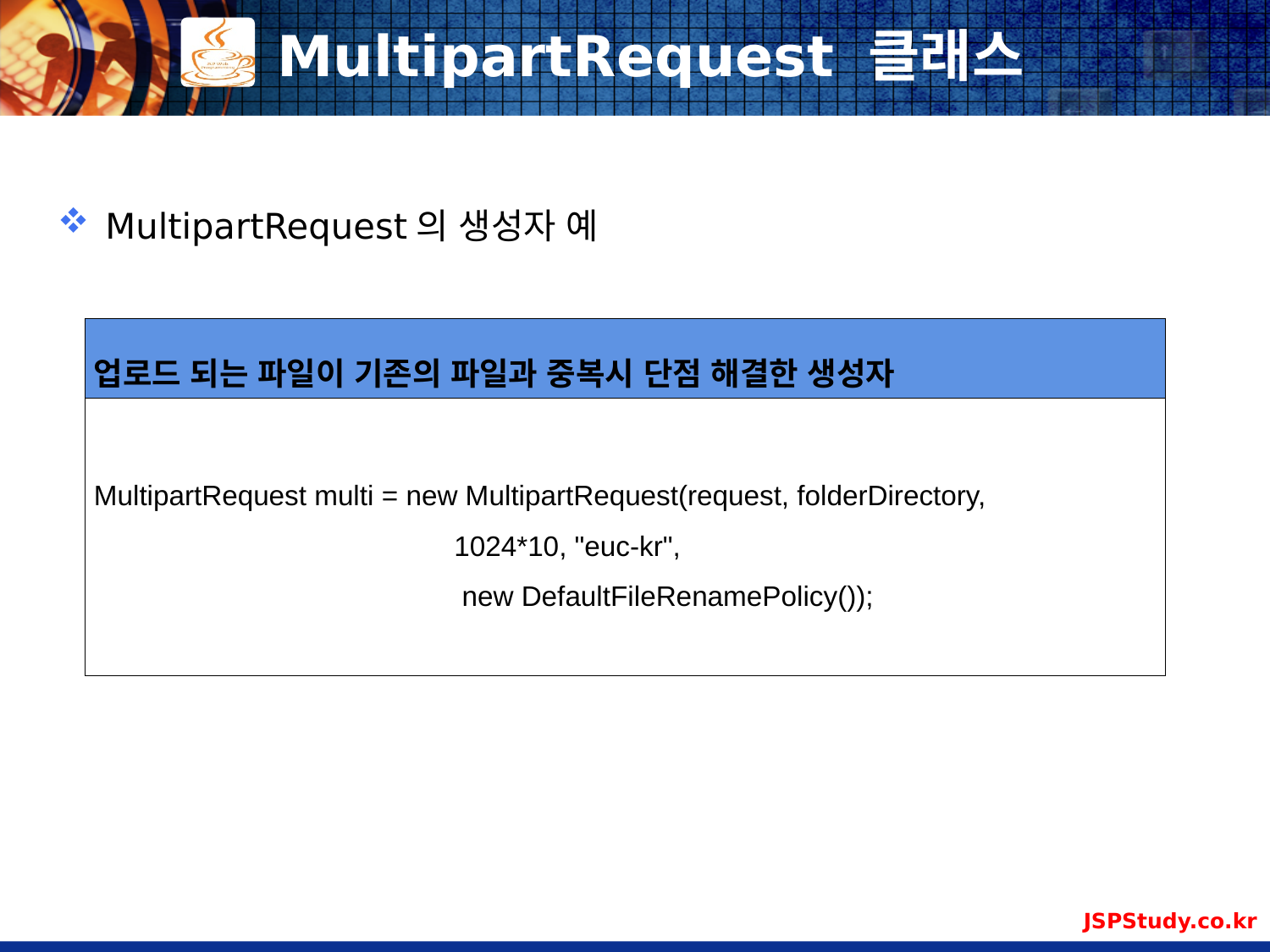

# MultipartRequest 클래스
MultipartRequest의 생성자 예

| 업로드 되는 파일이 기존의 파일과 중복시 단점 해결한 생성자 |
| --- |
| MultipartRequest multi = new MultipartRequest(request, folderDirectory, 1024\*10, "euc-kr", new DefaultFileRenamePolicy()); |
JSPStudy.co.kr